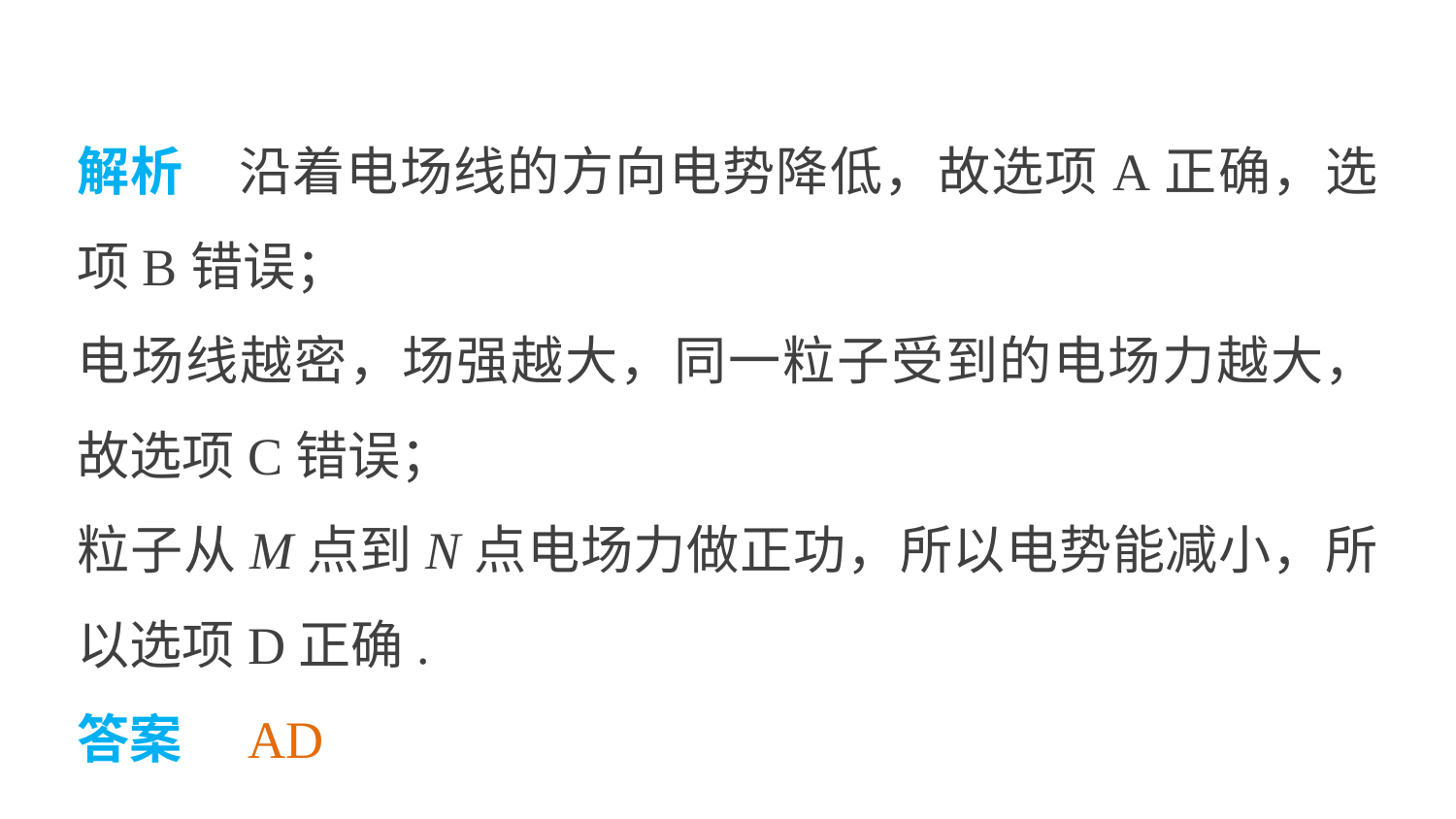

解析　沿着电场线的方向电势降低，故选项A正确，选项B错误；
电场线越密，场强越大，同一粒子受到的电场力越大，故选项C错误；
粒子从M点到N点电场力做正功，所以电势能减小，所以选项D正确.
答案　AD